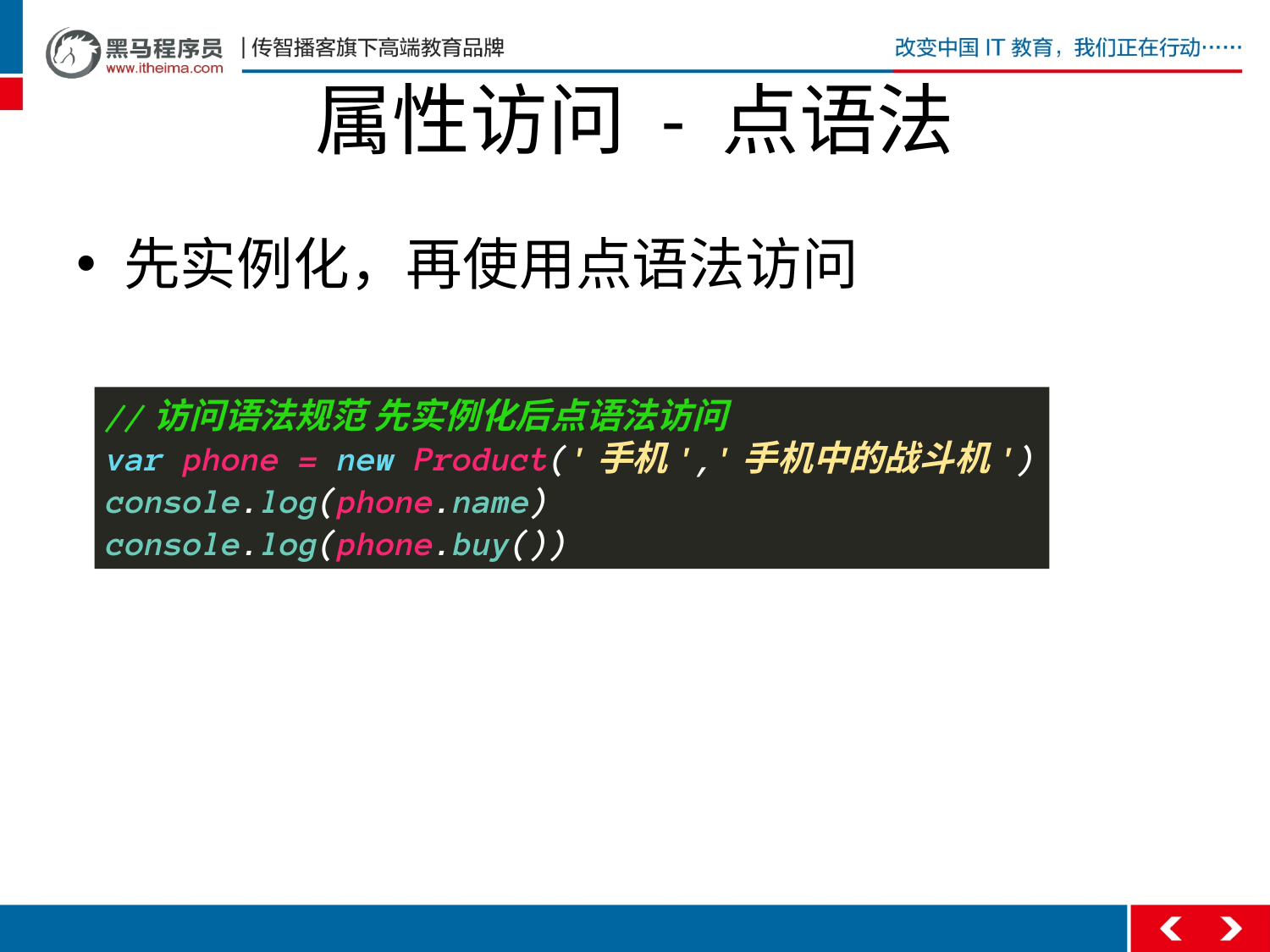

# 属性访问 - 点语法
先实例化，再使用点语法访问
//访问语法规范 先实例化后点语法访问
var phone = new Product('手机','手机中的战斗机')
console.log(phone.name)
console.log(phone.buy())